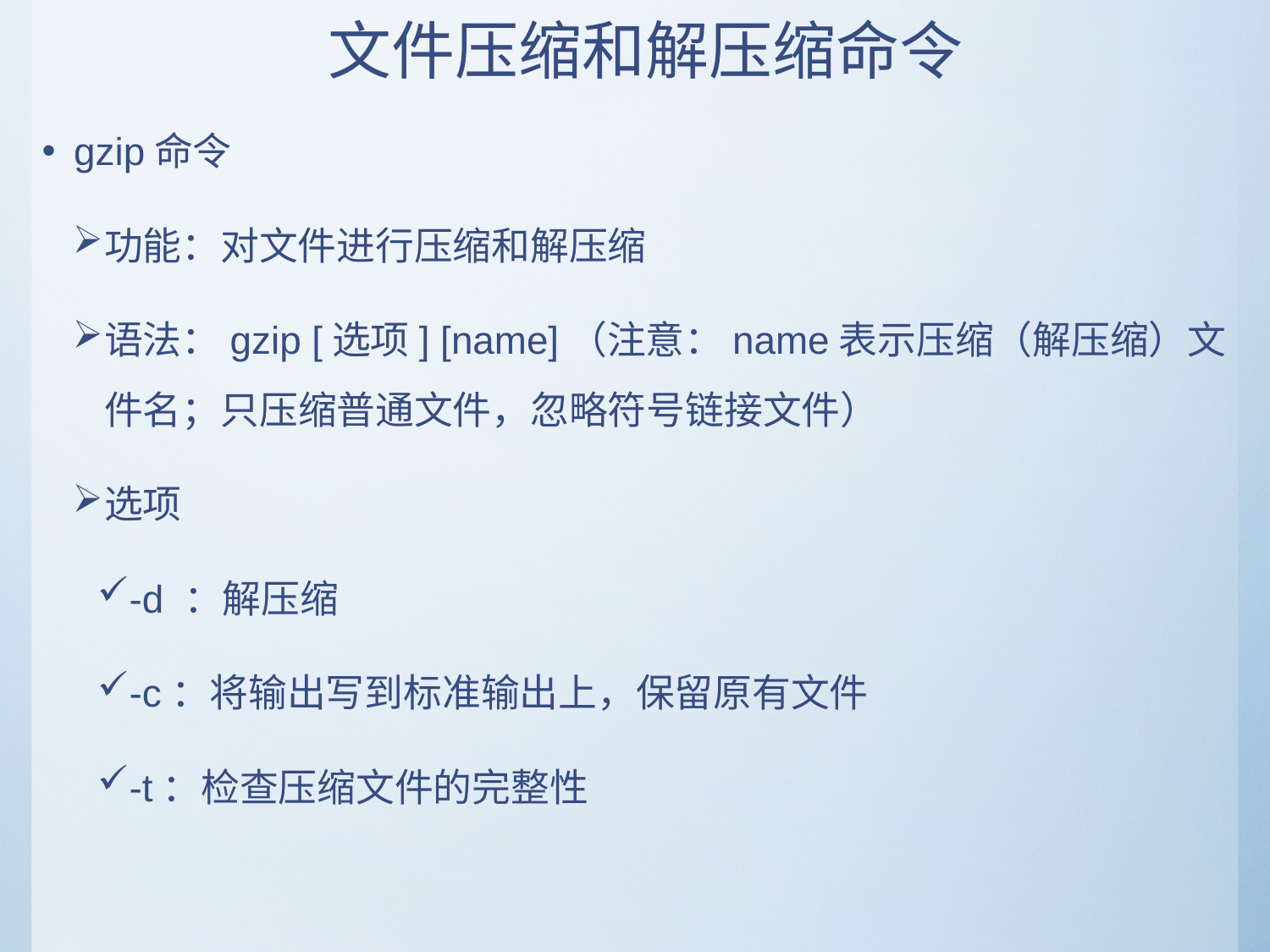

# 文件压缩和解压缩命令
gzip命令
功能：对文件进行压缩和解压缩
语法：gzip [选项] [name]（注意：name表示压缩（解压缩）文件名；只压缩普通文件，忽略符号链接文件）
选项
-d ：解压缩
-c：将输出写到标准输出上，保留原有文件
-t：检查压缩文件的完整性